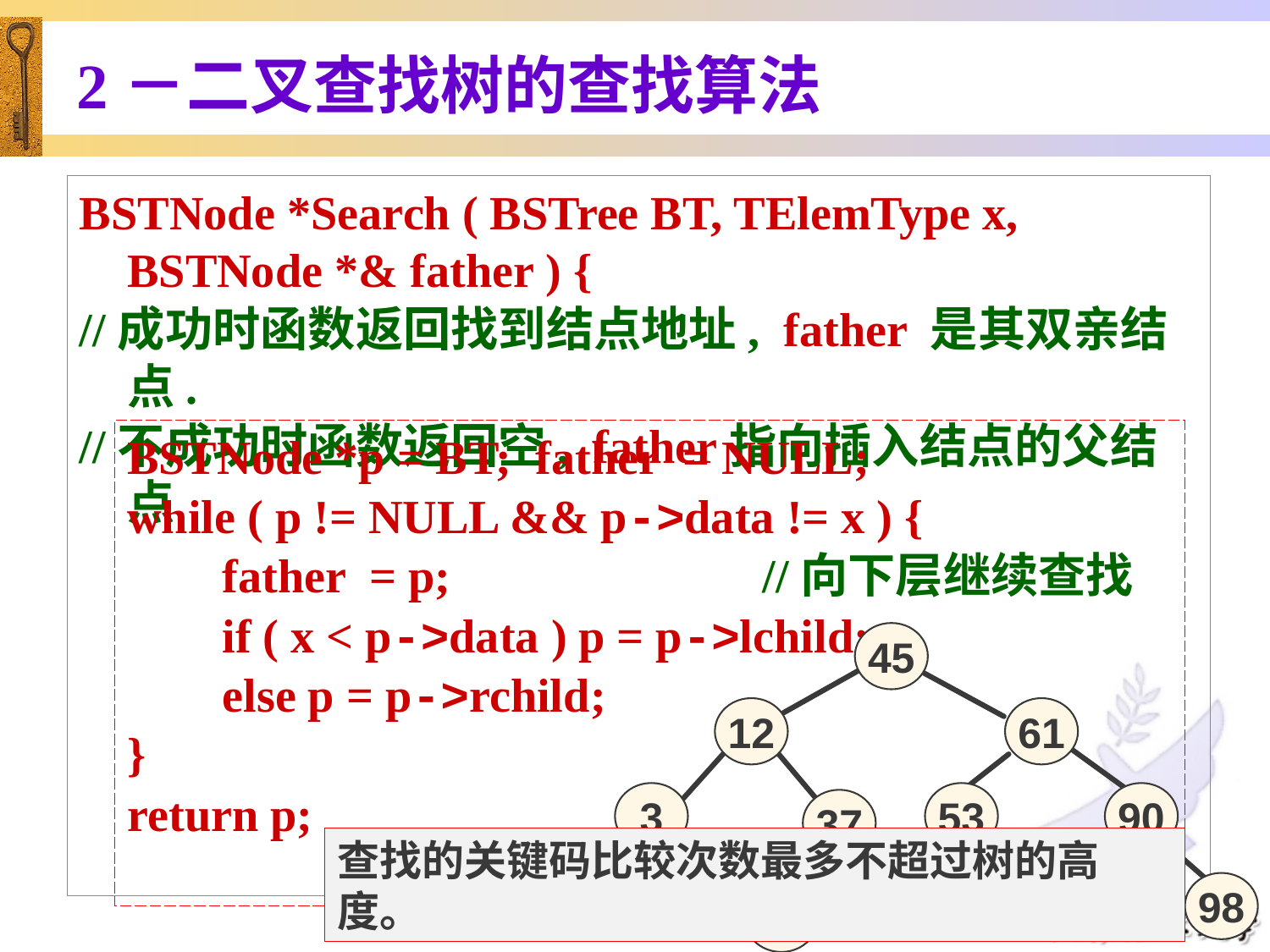

# 2－二叉查找树的查找算法
BSTNode *Search ( BSTree BT, TElemType x, BSTNode *& father ) {
//成功时函数返回找到结点地址,  father 是其双亲结点.
//不成功时函数返回空,  father指向插入结点的父结点

}	//Search
BSTNode *p = BT;  father  = NULL;
while ( p != NULL && p->data != x ) {
        father  = p;			//向下层继续查找
        if ( x < p->data ) p = p->lchild;
        else p = p->rchild;
}
return p;

45

12
61

3
53
90
37

78
98
24
查找的关键码比较次数最多不超过树的高度。
45